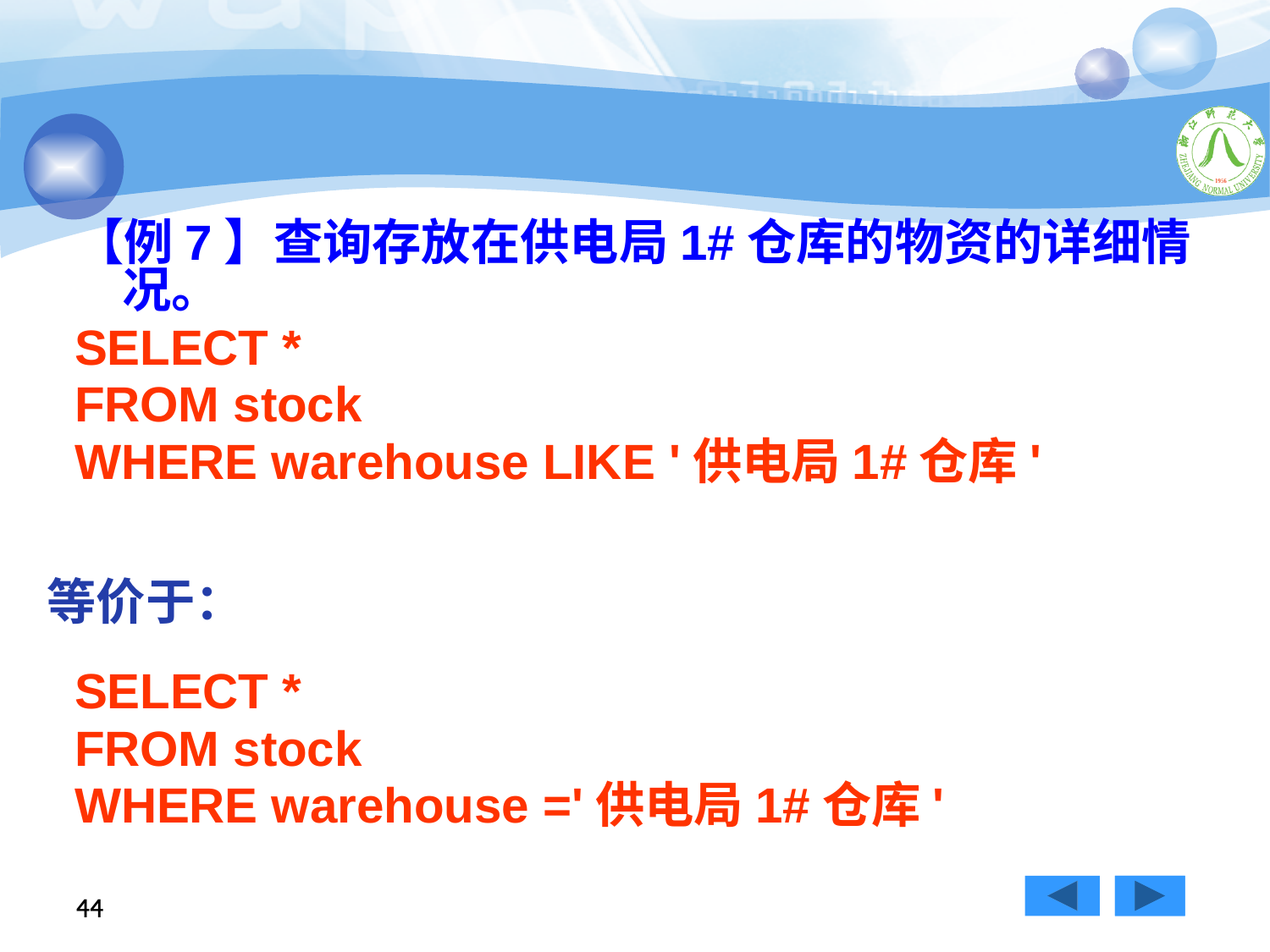

#
【例7】查询存放在供电局1#仓库的物资的详细情况。
SELECT *
FROM stock
WHERE warehouse LIKE '供电局1#仓库'

SELECT *
FROM stock
WHERE warehouse ='供电局1#仓库'
等价于：
44